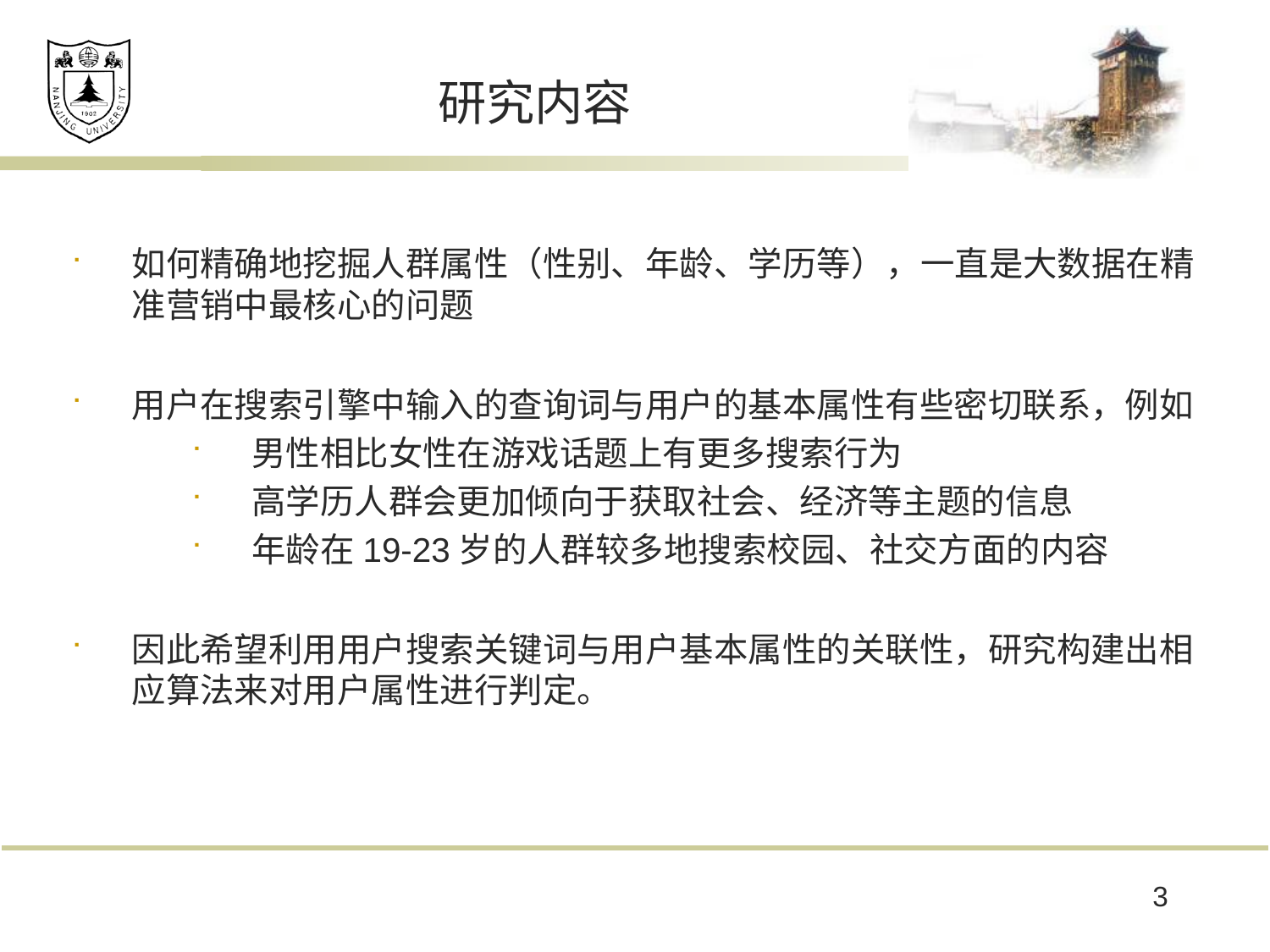

研究内容
如何精确地挖掘人群属性（性别、年龄、学历等），一直是大数据在精准营销中最核心的问题

用户在搜索引擎中输入的查询词与用户的基本属性有些密切联系，例如
男性相比女性在游戏话题上有更多搜索行为
高学历人群会更加倾向于获取社会、经济等主题的信息
年龄在19-23岁的人群较多地搜索校园、社交方面的内容

因此希望利用用户搜索关键词与用户基本属性的关联性，研究构建出相应算法来对用户属性进行判定。
3